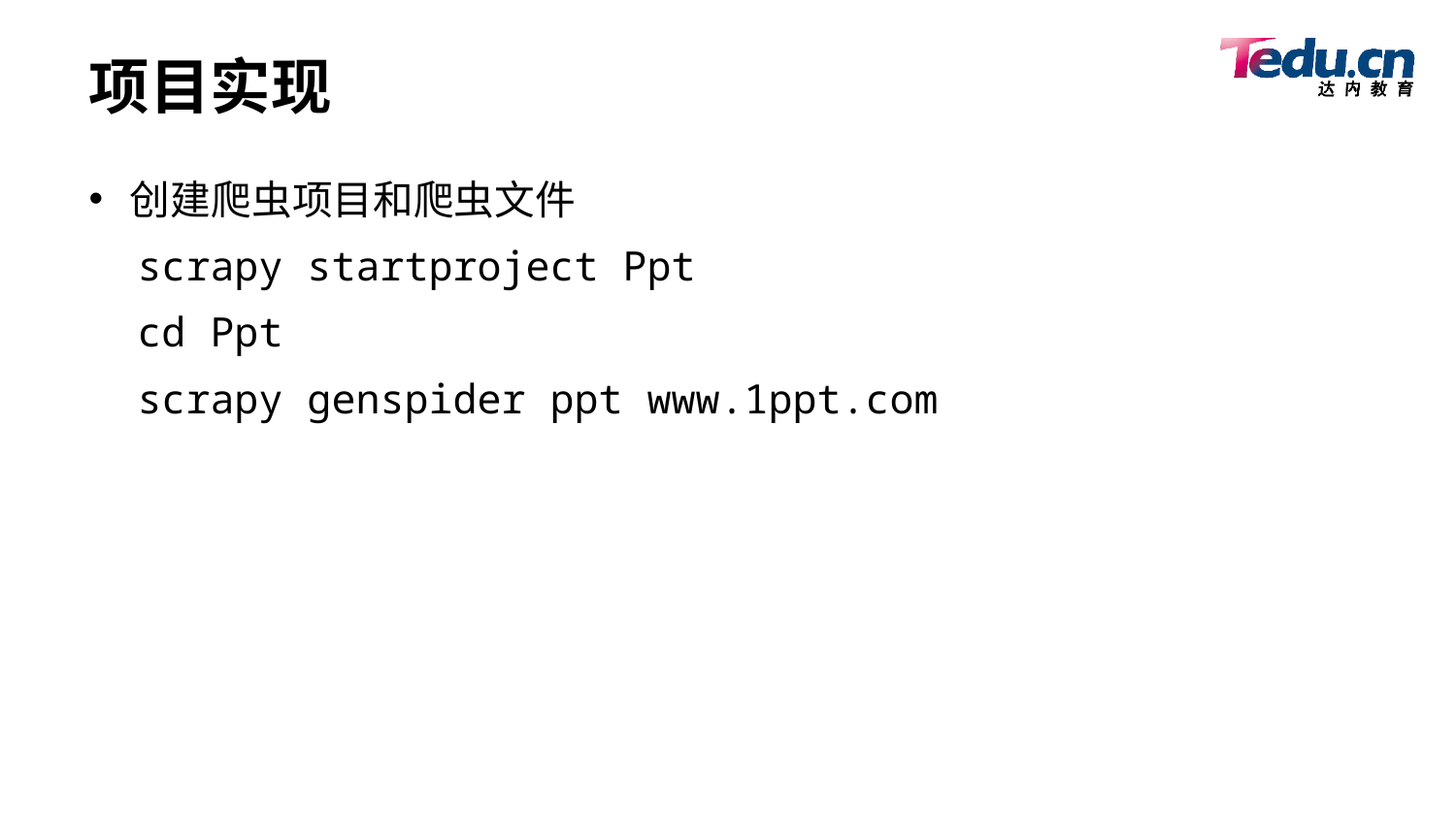

# 项目实现
创建爬虫项目和爬虫文件
  scrapy startproject Ppt
  cd Ppt
  scrapy genspider ppt www.1ppt.com